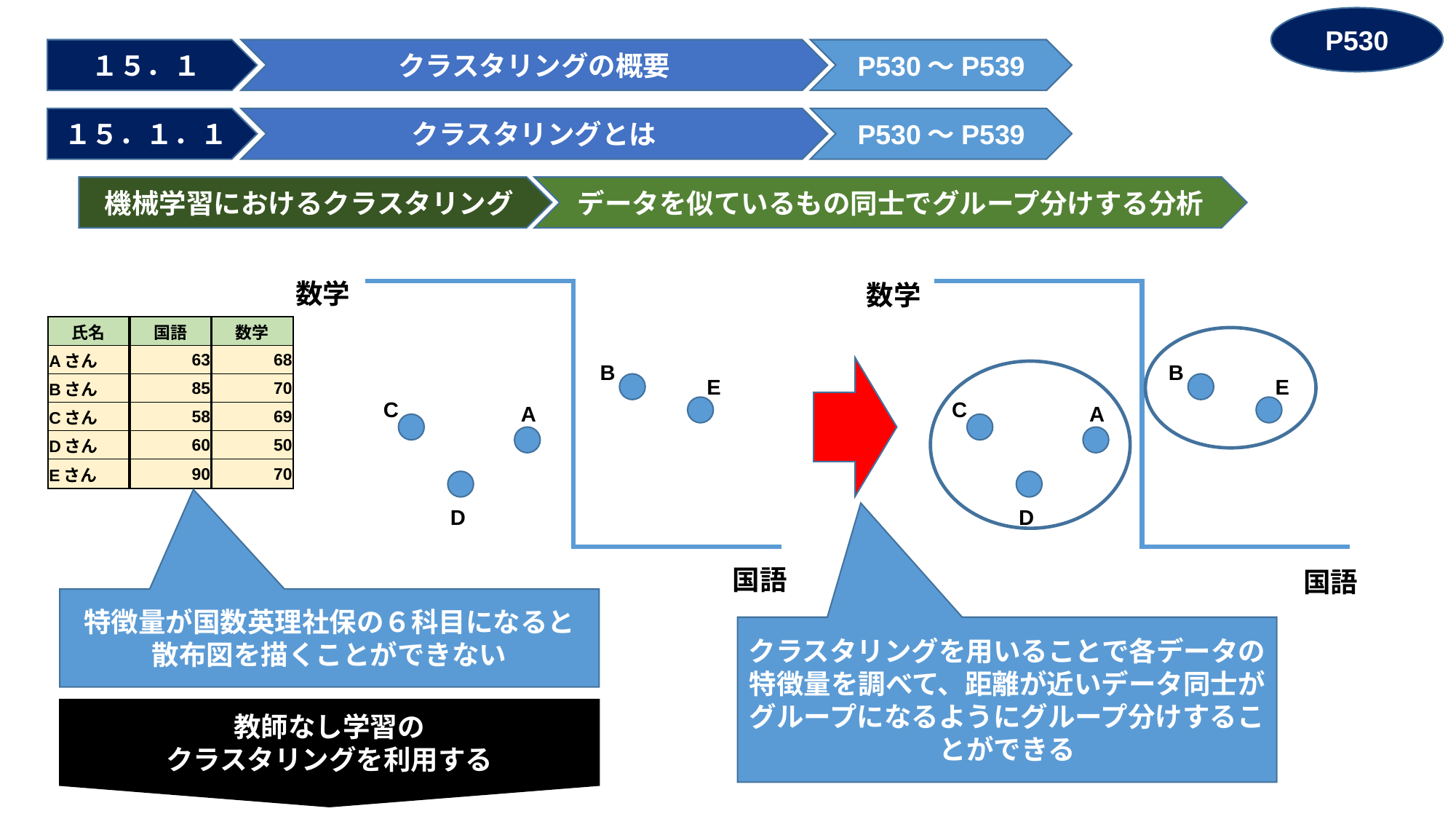

P530
１５．１
クラスタリングの概要
P530～P539
１５．１．１
クラスタリングとは
P530～P539
機械学習におけるクラスタリング
データを似ているもの同士でグループ分けする分析
数学
数学
| 氏名 | 国語 | 数学 |
| --- | --- | --- |
| Aさん | 63 | 68 |
| Bさん | 85 | 70 |
| Cさん | 58 | 69 |
| Dさん | 60 | 50 |
| Eさん | 90 | 70 |

B
B

E
E

C
C
A
A

D
D
国語
国語
特徴量が国数英理社保の６科目になると散布図を描くことができない
クラスタリングを用いることで各データの特徴量を調べて、距離が近いデータ同士がグループになるようにグループ分けすることができる
教師なし学習の
クラスタリングを利用する